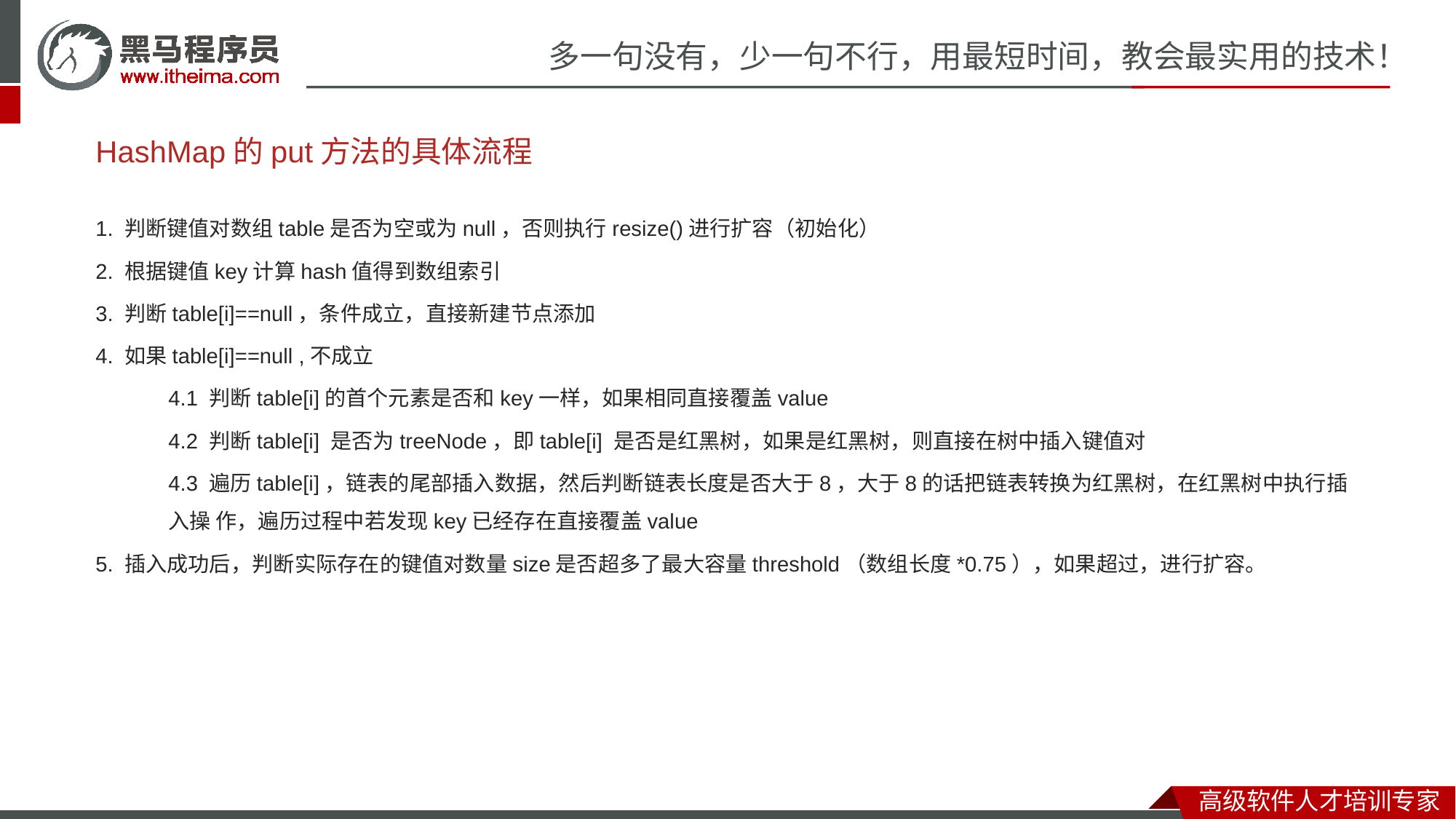

# HashMap的put方法的具体流程
1. 判断键值对数组table是否为空或为null，否则执行resize()进行扩容（初始化）
2. 根据键值key计算hash值得到数组索引
3. 判断table[i]==null，条件成立，直接新建节点添加
4. 如果table[i]==null ,不成立
4.1 判断table[i]的首个元素是否和key一样，如果相同直接覆盖value
4.2 判断table[i] 是否为treeNode，即table[i] 是否是红黑树，如果是红黑树，则直接在树中插入键值对
4.3 遍历table[i]，链表的尾部插入数据，然后判断链表长度是否大于8，大于8的话把链表转换为红黑树，在红黑树中执行插入操 作，遍历过程中若发现key已经存在直接覆盖value
5. 插入成功后，判断实际存在的键值对数量size是否超多了最大容量threshold（数组长度*0.75），如果超过，进行扩容。